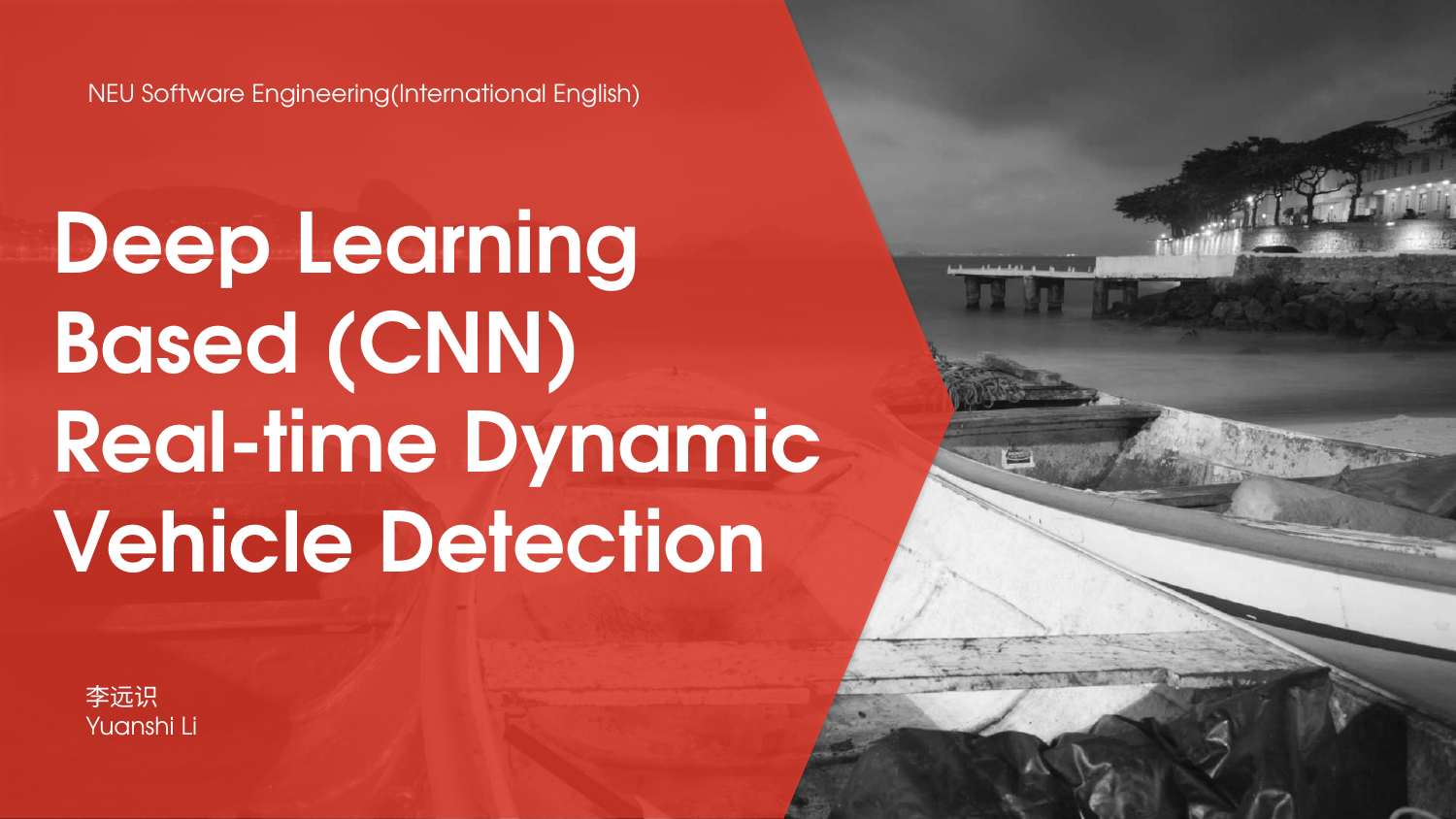

NEU Software Engineering(International English)
Deep Learning Based (CNN)
Real-time Dynamic
Vehicle Detection
李远识
Yuanshi Li